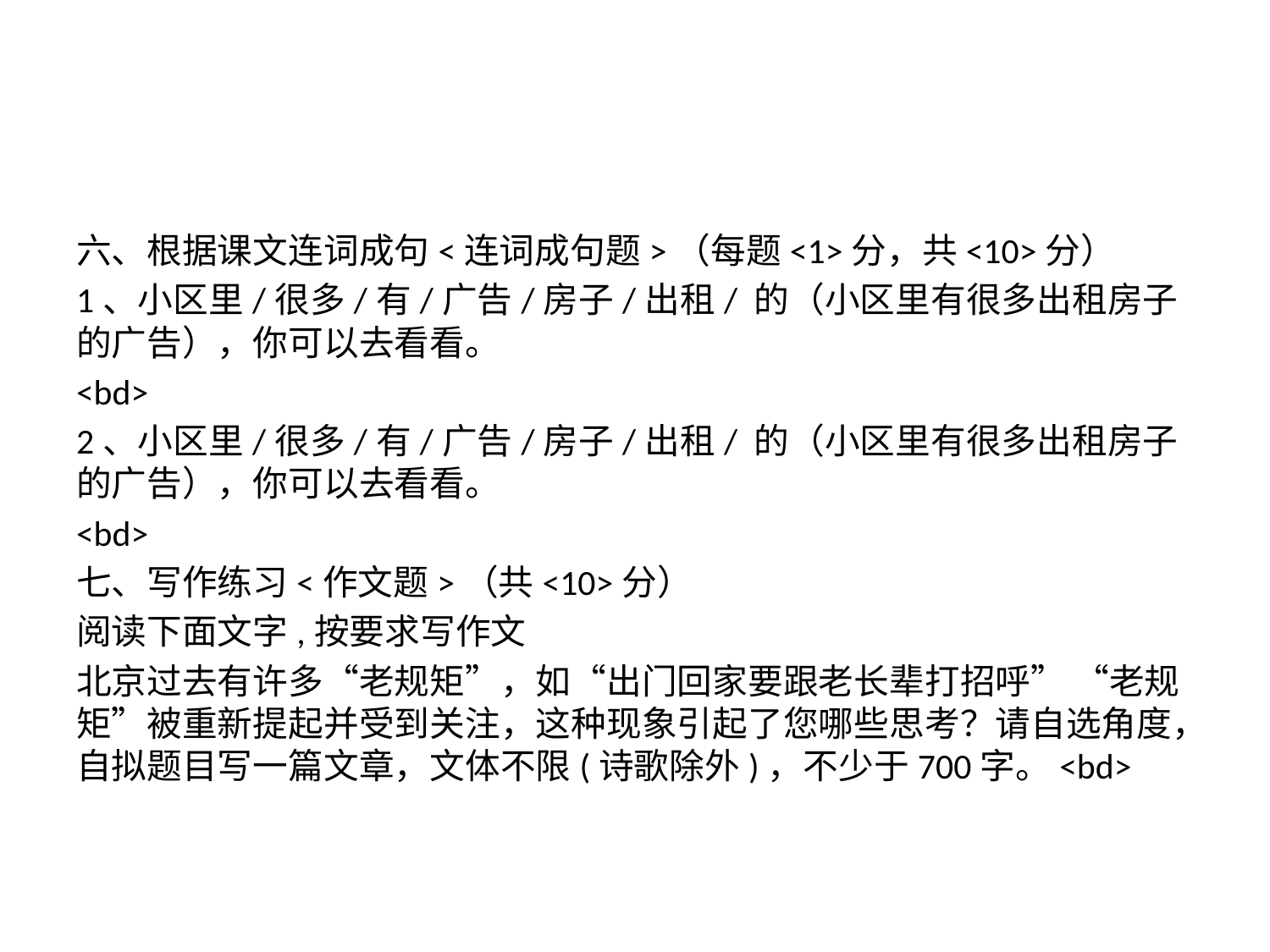

六、根据课文连词成句<连词成句题>（每题<1>分，共<10>分）
1、小区里/很多/有/广告/房子/出租/ 的（小区里有很多出租房子的广告），你可以去看看。
<bd>
2、小区里/很多/有/广告/房子/出租/ 的（小区里有很多出租房子的广告），你可以去看看。
<bd>
七、写作练习<作文题>（共<10>分）
阅读下面文字,按要求写作文
北京过去有许多“老规矩”，如“出门回家要跟老长辈打招呼” “老规矩”被重新提起并受到关注，这种现象引起了您哪些思考？请自选角度，自拟题目写一篇文章，文体不限(诗歌除外)，不少于700字。<bd>